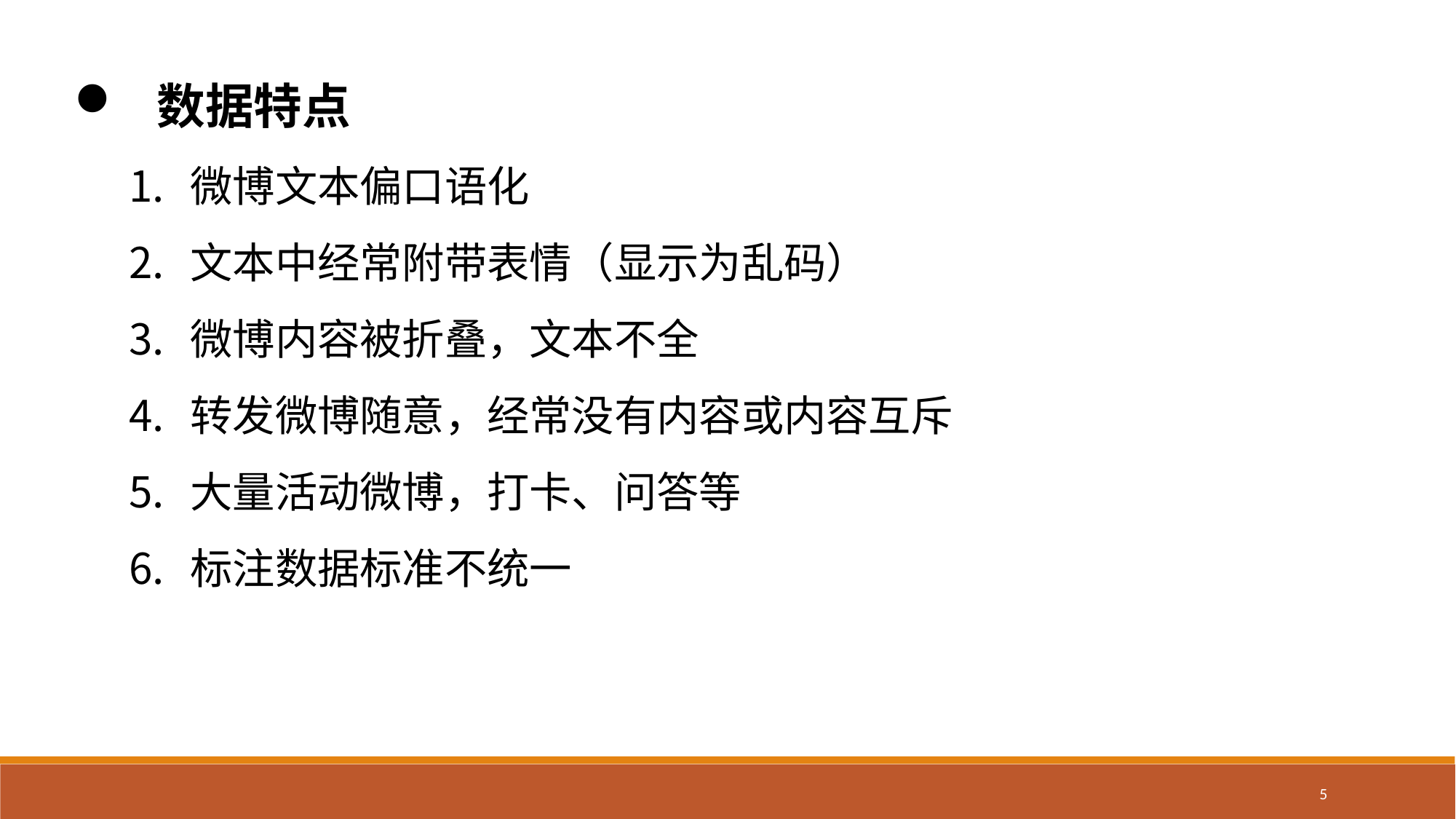

数据特点
微博文本偏口语化
文本中经常附带表情（显示为乱码）
微博内容被折叠，文本不全
转发微博随意，经常没有内容或内容互斥
大量活动微博，打卡、问答等
标注数据标准不统一

5